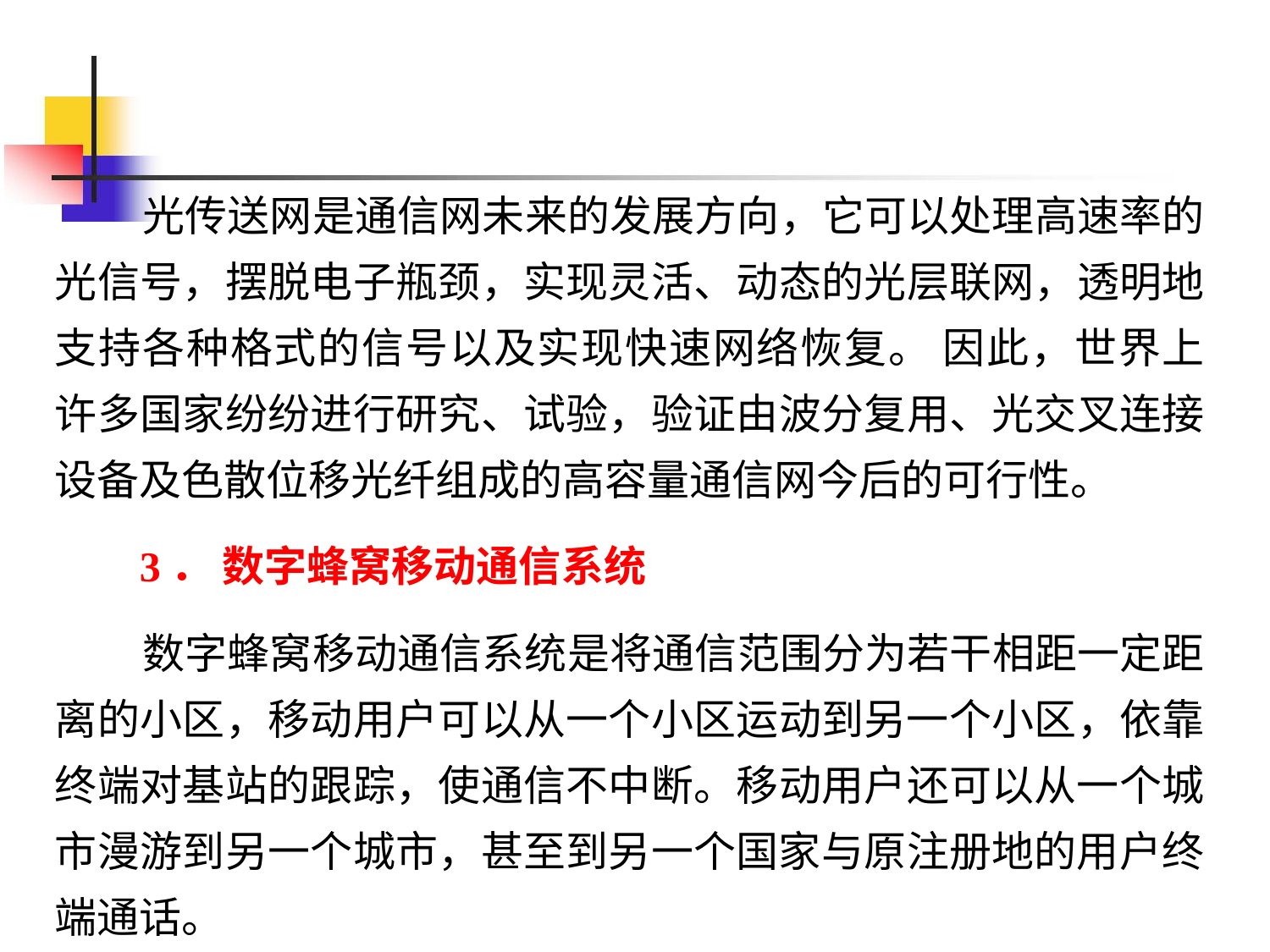

光传送网是通信网未来的发展方向，它可以处理高速率的光信号，摆脱电子瓶颈，实现灵活、动态的光层联网，透明地支持各种格式的信号以及实现快速网络恢复。 因此，世界上许多国家纷纷进行研究、试验，验证由波分复用、光交叉连接设备及色散位移光纤组成的高容量通信网今后的可行性。
        3． 数字蜂窝移动通信系统
        数字蜂窝移动通信系统是将通信范围分为若干相距一定距离的小区，移动用户可以从一个小区运动到另一个小区，依靠终端对基站的跟踪，使通信不中断。移动用户还可以从一个城市漫游到另一个城市，甚至到另一个国家与原注册地的用户终端通话。